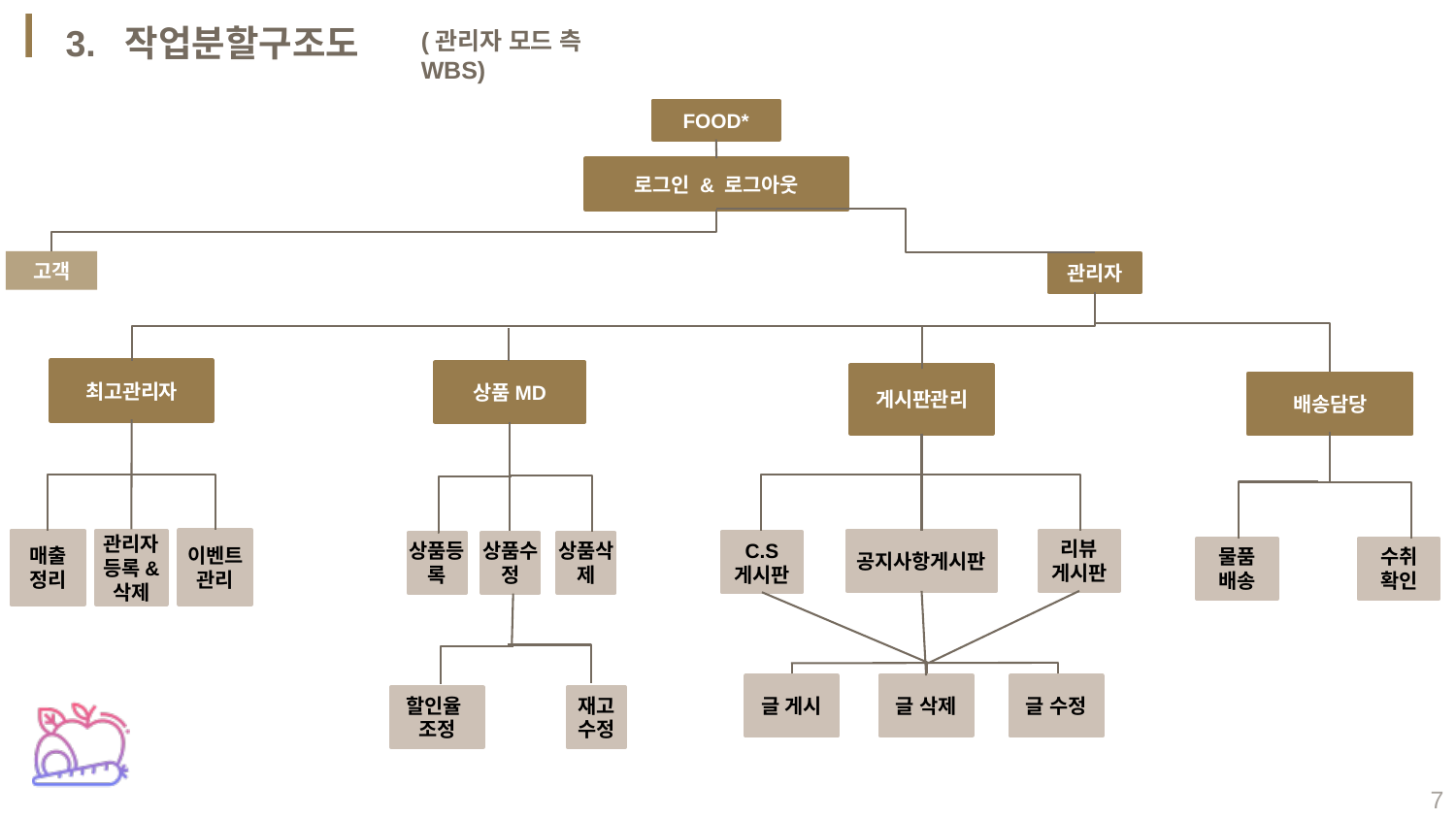

3.  작업분할구조도
(관리자 모드 측 WBS)
FOOD*
로그인 & 로그아웃
고객
관리자
최고관리자
상품MD
게시판관리
배송담당
이벤트관리
매출
정리
관리자등록&
삭제
공지사항게시판
리뷰
게시판
C.S
게시판
상품수정
상품삭제
상품등록
물품
배송
수취
확인
글 삭제
글 게시
글 수정
할인율
조정
재고 수정
7